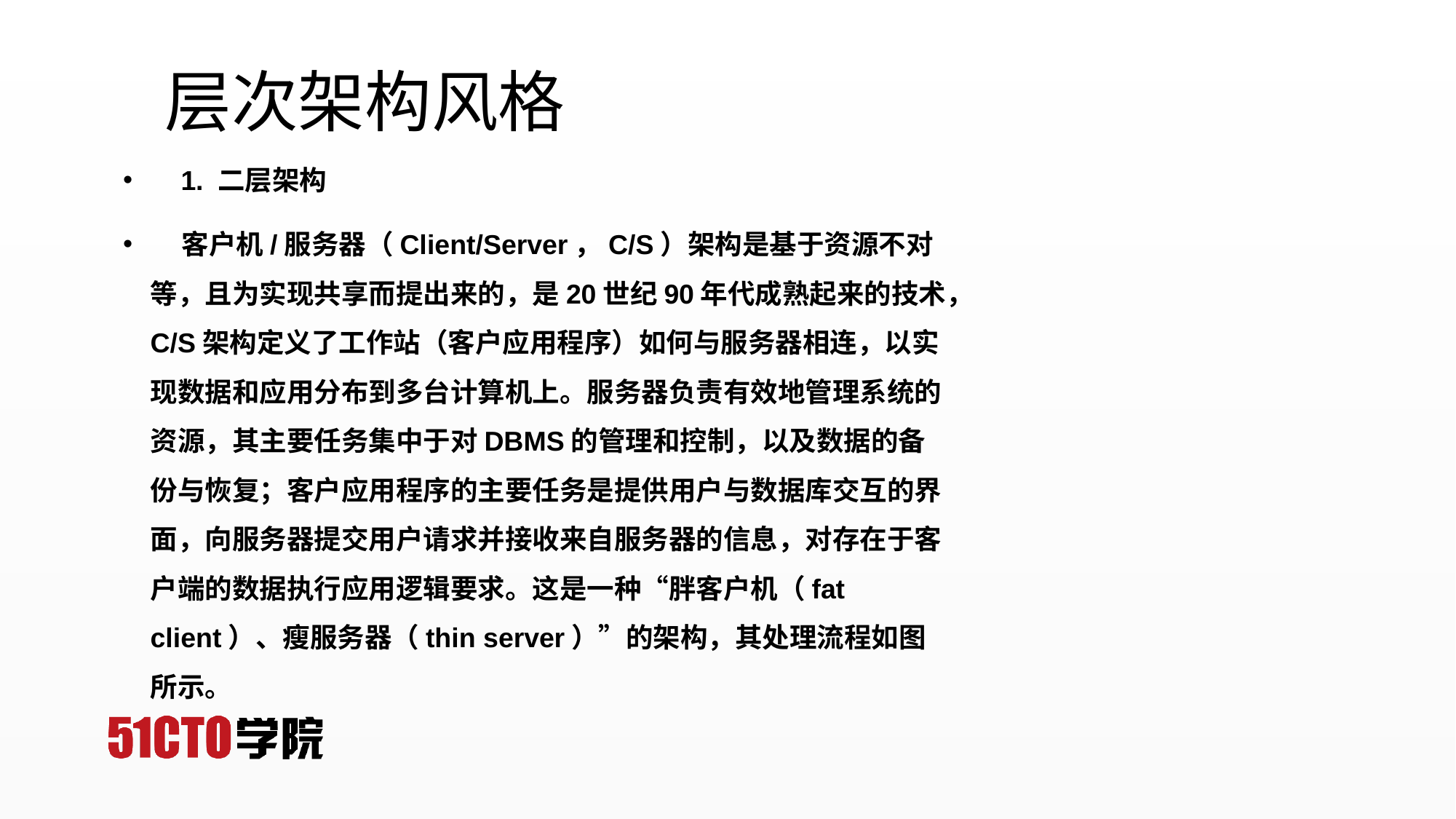

# 层次架构风格
    1. 二层架构
    客户机/服务器（Client/Server，C/S）架构是基于资源不对等，且为实现共享而提出来的，是20世纪90年代成熟起来的技术，C/S架构定义了工作站（客户应用程序）如何与服务器相连，以实现数据和应用分布到多台计算机上。服务器负责有效地管理系统的资源，其主要任务集中于对DBMS的管理和控制，以及数据的备份与恢复；客户应用程序的主要任务是提供用户与数据库交互的界面，向服务器提交用户请求并接收来自服务器的信息，对存在于客户端的数据执行应用逻辑要求。这是一种“胖客户机（fat client）、瘦服务器（thin server）”的架构，其处理流程如图所示。